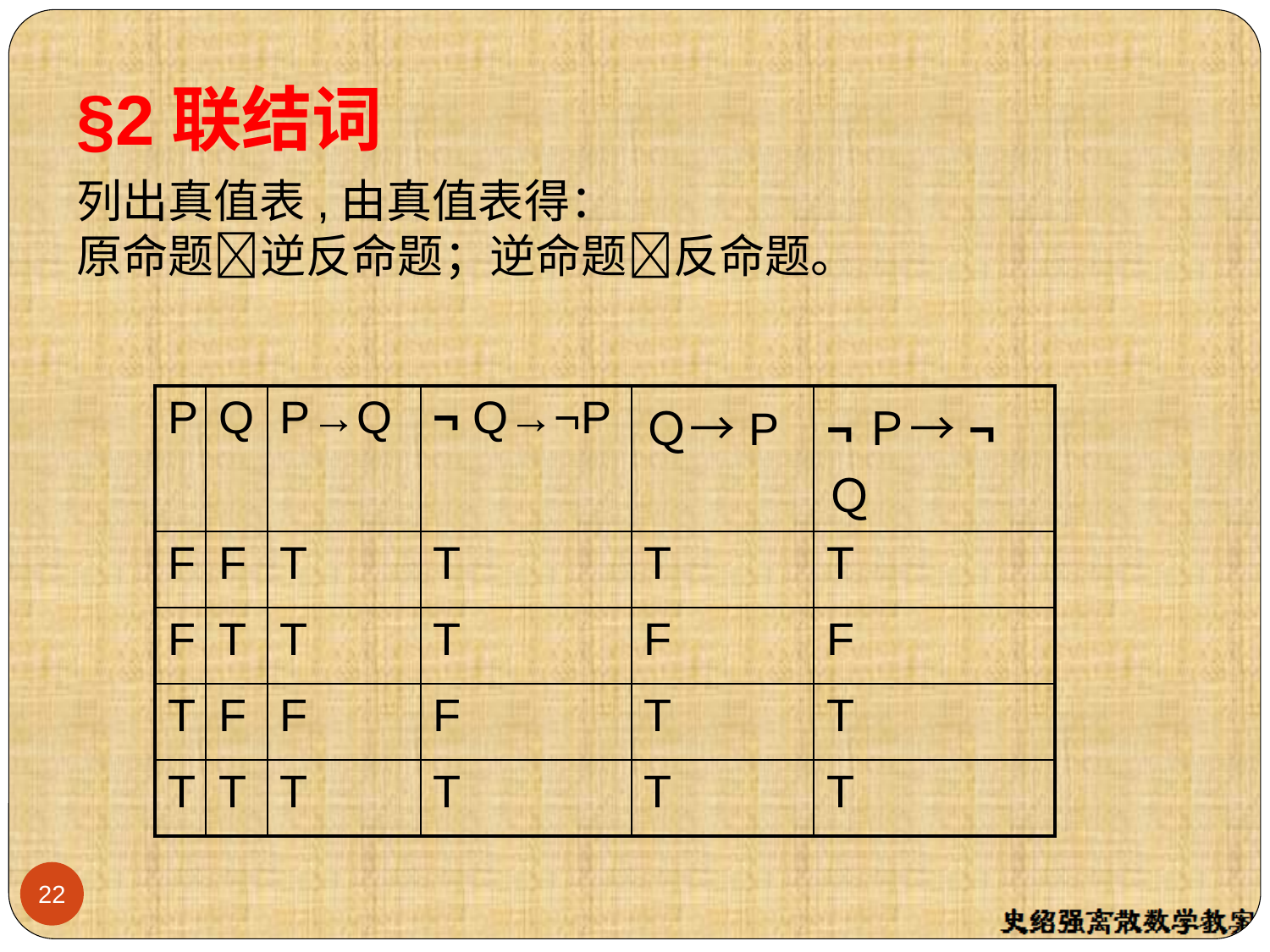

§2联结词
列出真值表,由真值表得：
原命题⇔逆反命题；逆命题⇔反命题。
| P | Q | P→Q | ¬ Q→¬P | Ｑ→P | ¬Ｐ→¬Ｑ |
| --- | --- | --- | --- | --- | --- |
| F | F | T | T | T | T |
| F | T | T | T | F | F |
| T | F | F | F | T | T |
| T | T | T | T | T | T |
22